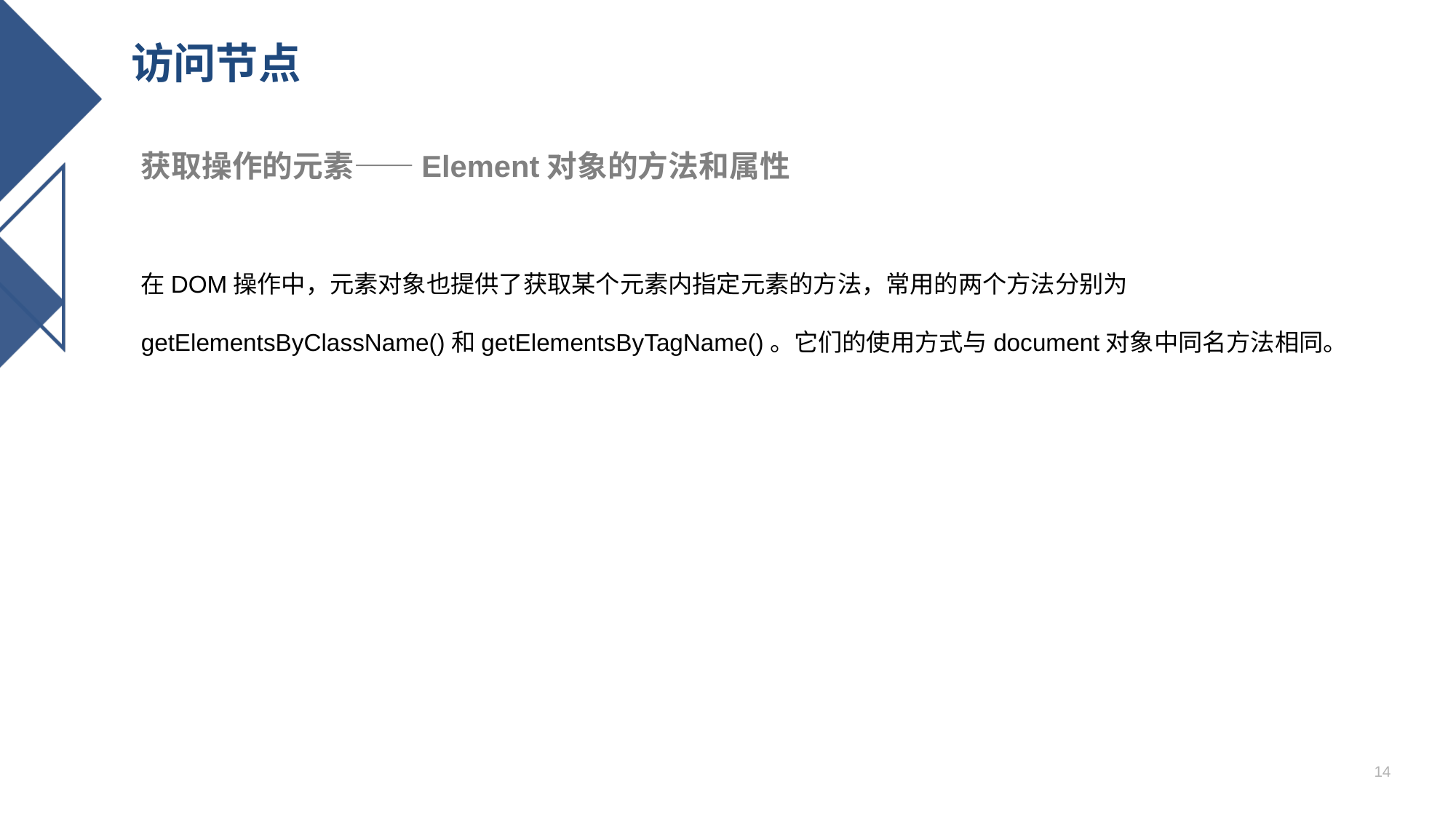

# 访问节点
获取操作的元素——Element对象的方法和属性
在DOM操作中，元素对象也提供了获取某个元素内指定元素的方法，常用的两个方法分别为getElementsByClassName()和getElementsByTagName()。它们的使用方式与document对象中同名方法相同。
14